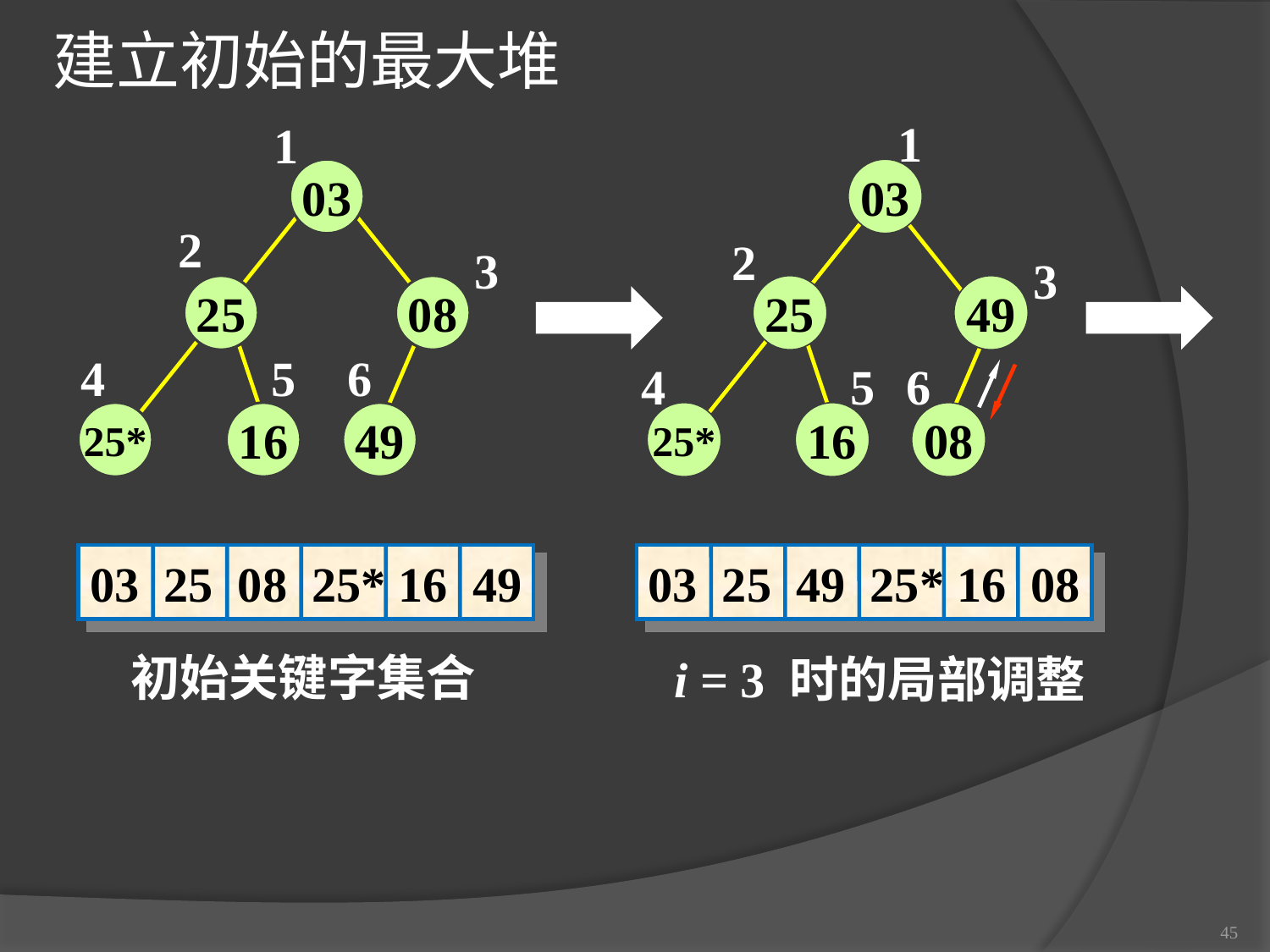

建立初始的最大堆
1
1
03
03

2

2
3
3
25
08
25
49

4
5
6
4
5
6

25*
16
49
25*
16
08
03  25  08  25* 16  49

03  25  49  25* 16  08

初始关键字集合
i = 3 时的局部调整
45